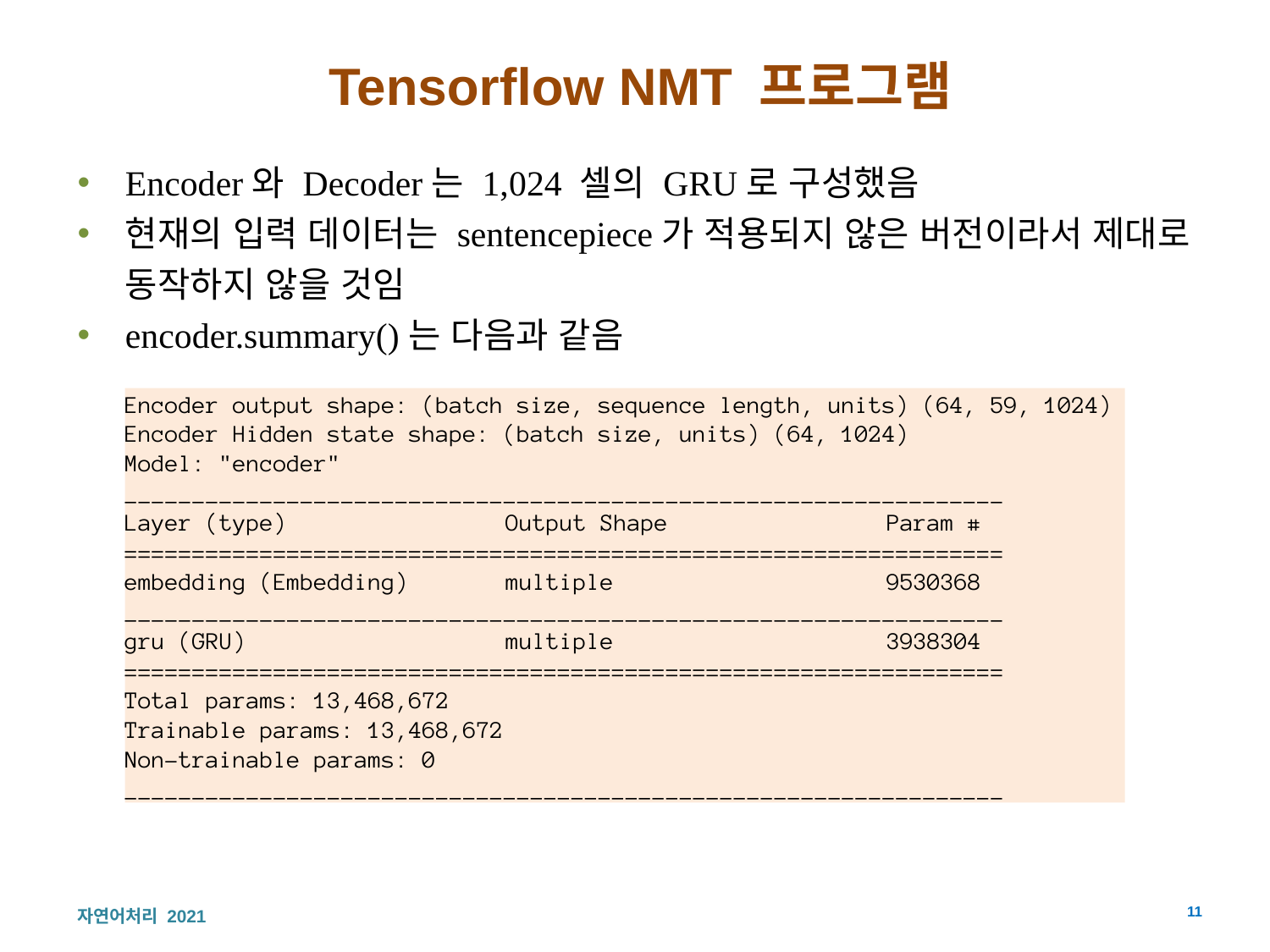

# Tensorflow NMT 프로그램
Encoder와 Decoder는 1,024 셀의 GRU로 구성했음
현재의 입력 데이터는 sentencepiece가 적용되지 않은 버전이라서 제대로 동작하지 않을 것임
encoder.summary()는 다음과 같음

Encoder output shape: (batch size, sequence length, units) (64, 59, 1024) Encoder Hidden state shape: (batch size, units) (64, 1024)
Model: "encoder" _________________________________________________________________
Layer (type) 		Output Shape 		Param # ================================================================= embedding (Embedding) 	multiple 			9530368 _________________________________________________________________
gru (GRU) 		multiple 			3938304 =================================================================
Total params: 13,468,672
Trainable params: 13,468,672
Non-trainable params: 0 _________________________________________________________________